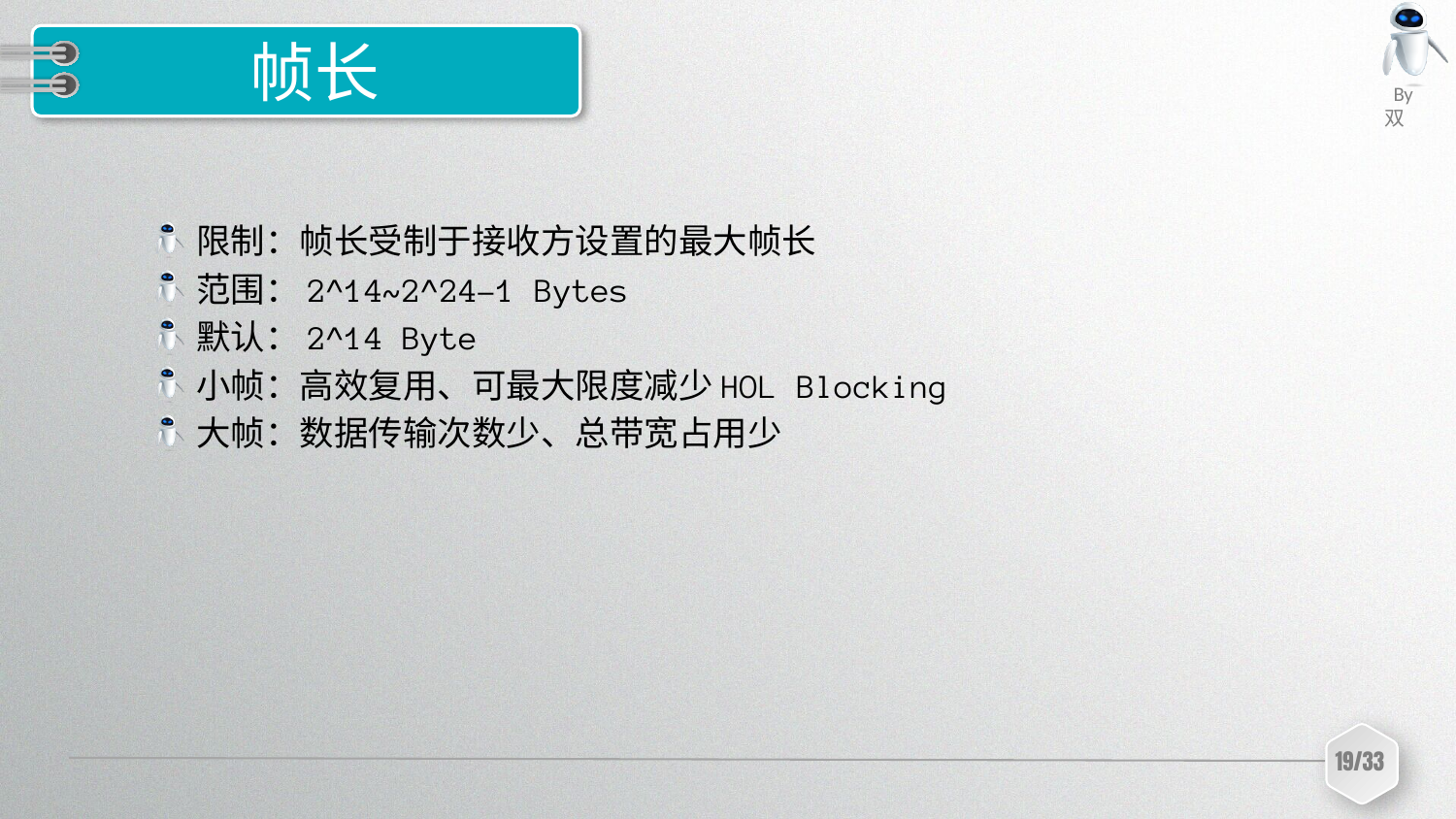

# 帧长
限制：帧长受制于接收方设置的最大帧长
范围：2^14~2^24-1 Bytes
默认：2^14 Byte
小帧：高效复用、可最大限度减少HOL Blocking
大帧：数据传输次数少、总带宽占用少